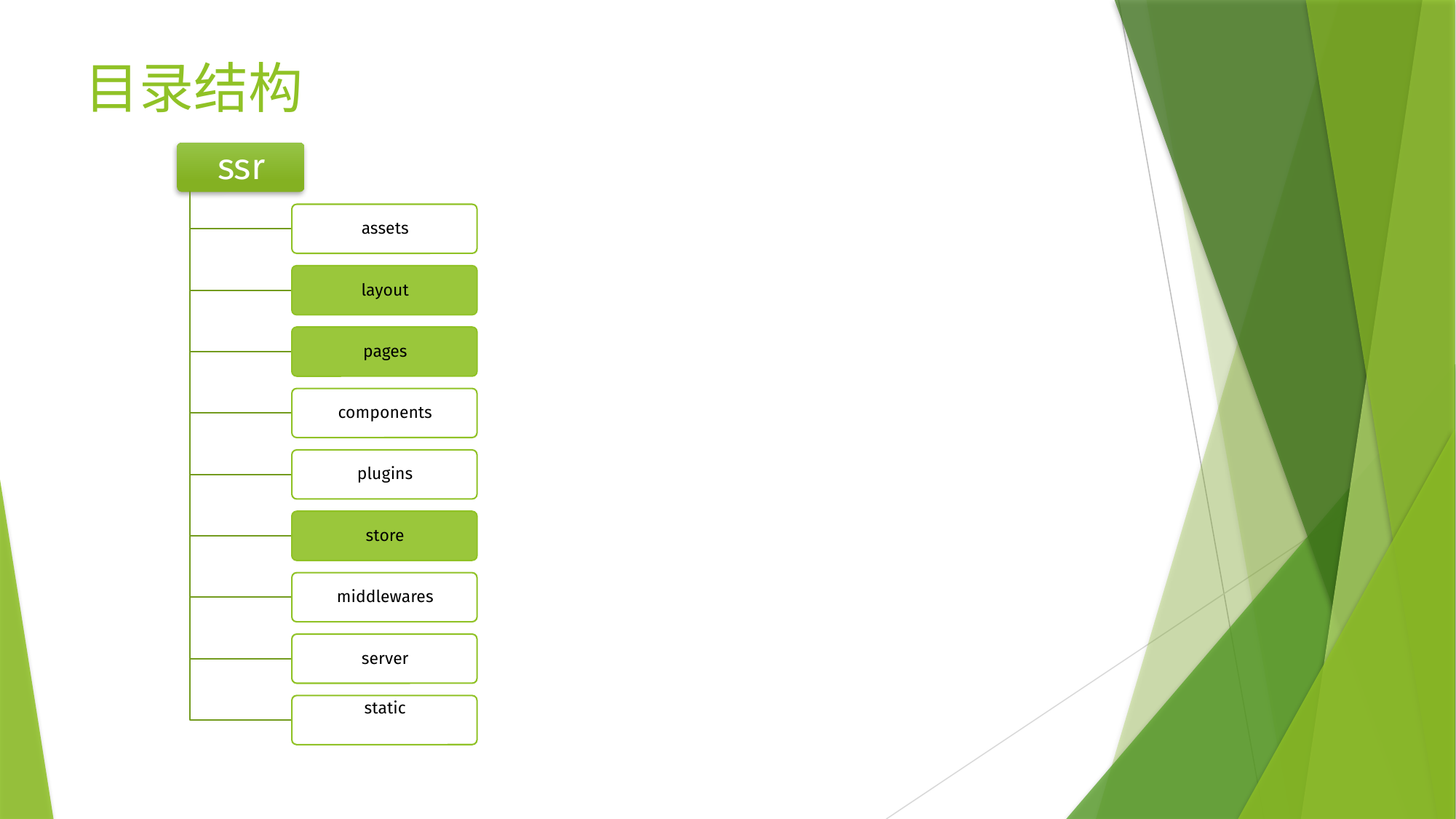

目录结构
ssr
assets
layout
pages
components
plugins
store
middlewares
server
static